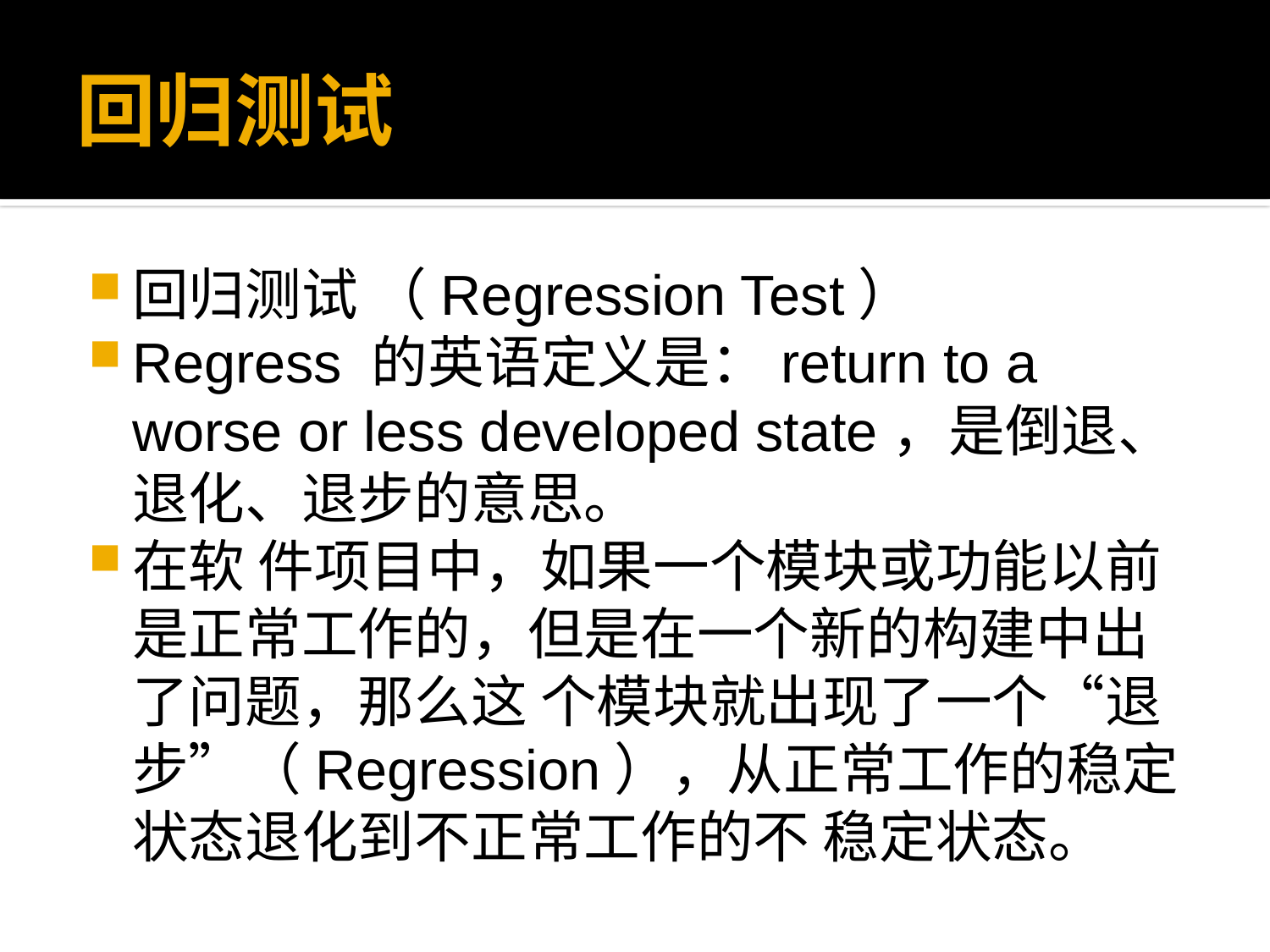

# 回归测试
回归测试 （Regression Test）
Regress 的英语定义是：return to a worse or less developed state，是倒退、退化、退步的意思。
在软 件项目中，如果一个模块或功能以前是正常工作的，但是在一个新的构建中出了问题，那么这 个模块就出现了一个“退步”（Regression），从正常工作的稳定状态退化到不正常工作的不 稳定状态。